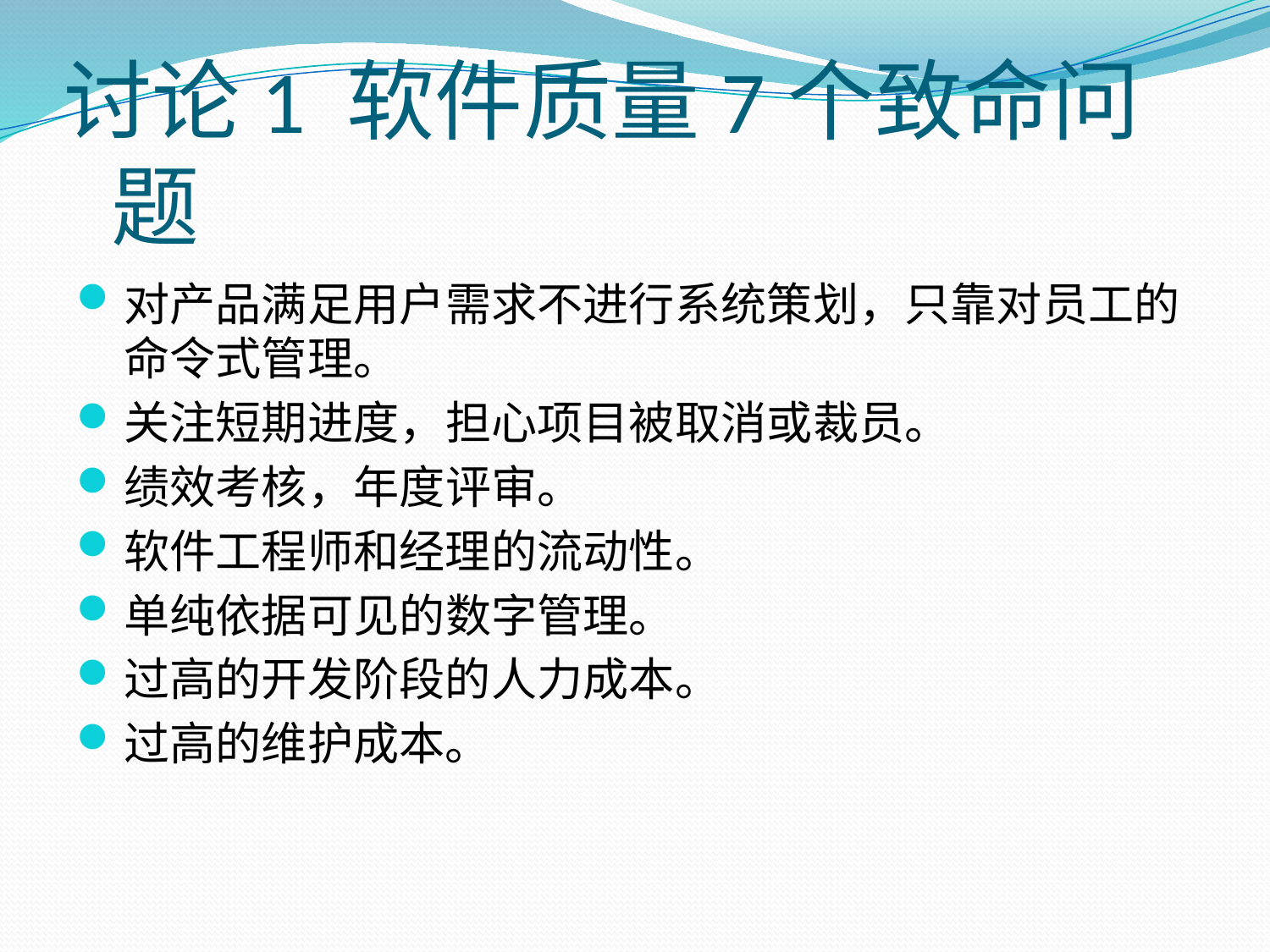

# 讨论1 软件质量7个致命问题
对产品满足用户需求不进行系统策划，只靠对员工的命令式管理。
关注短期进度，担心项目被取消或裁员。
绩效考核，年度评审。
软件工程师和经理的流动性。
单纯依据可见的数字管理。
过高的开发阶段的人力成本。
过高的维护成本。